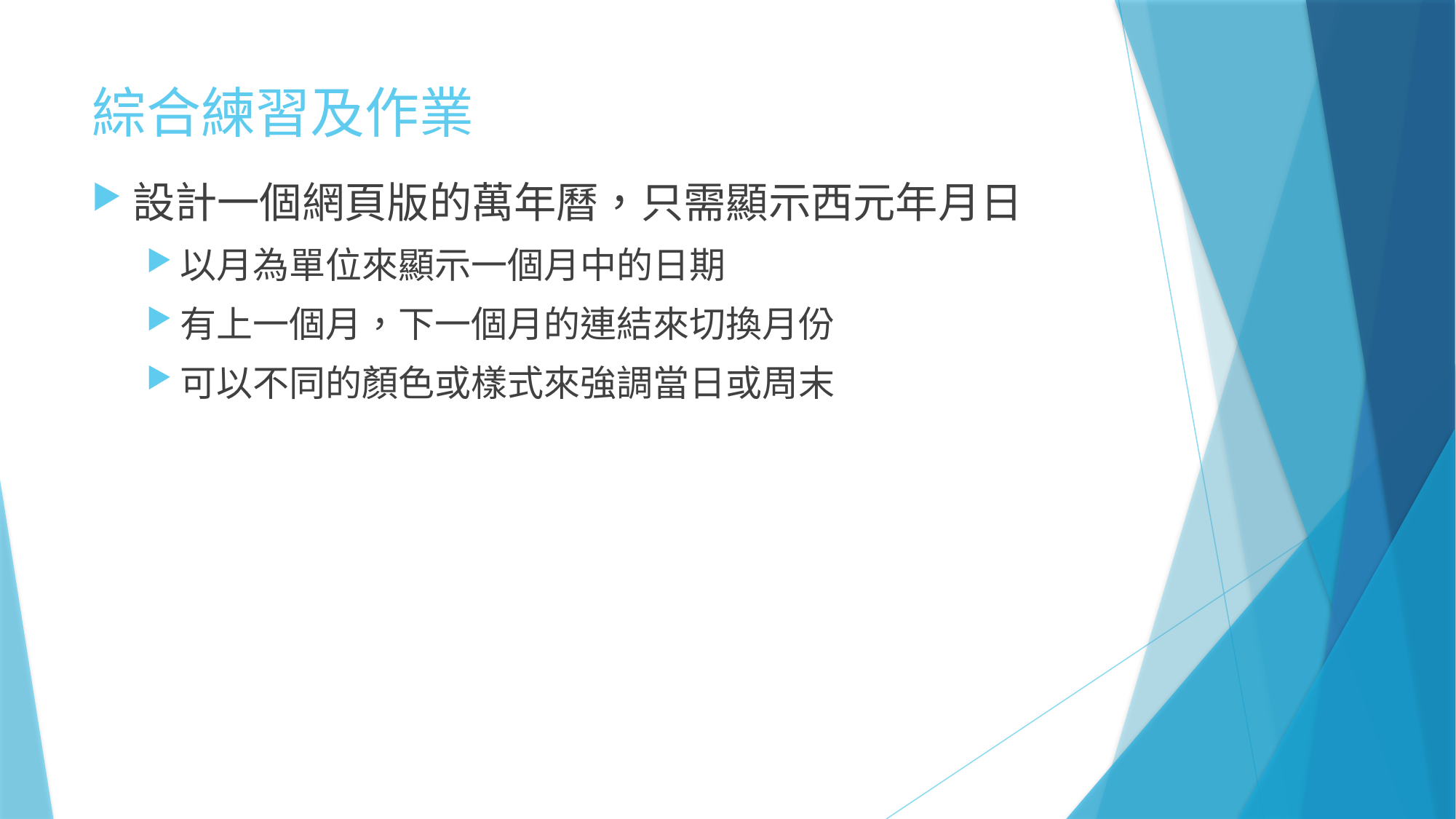

# 綜合練習及作業
設計一個網頁版的萬年曆，只需顯示西元年月日
以月為單位來顯示一個月中的日期
有上一個月，下一個月的連結來切換月份
可以不同的顏色或樣式來強調當日或周末